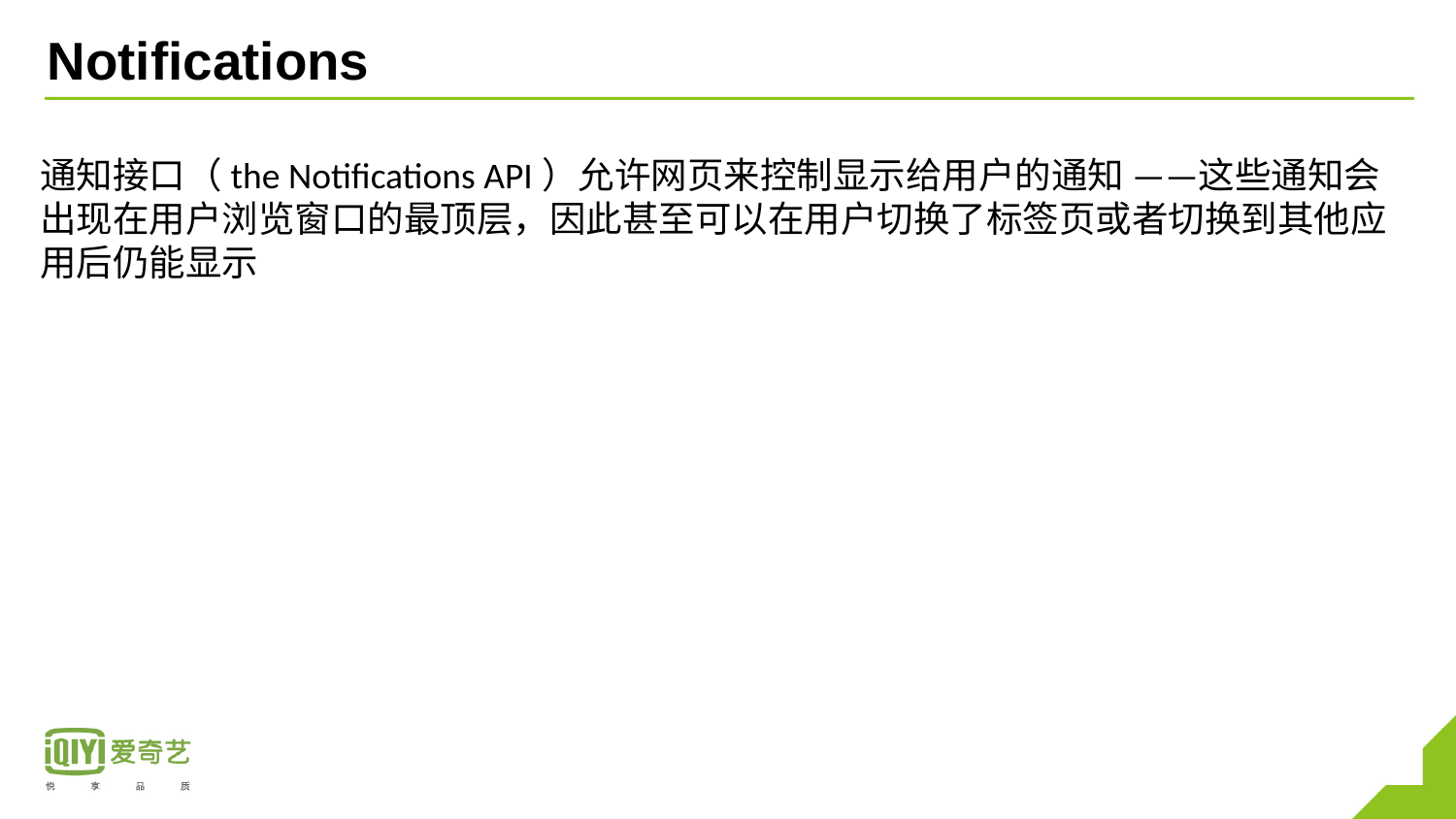

# Notifications
通知接口（the Notifications API）允许网页来控制显示给用户的通知 ——这些通知会出现在用户浏览窗口的最顶层，因此甚至可以在用户切换了标签页或者切换到其他应用后仍能显示